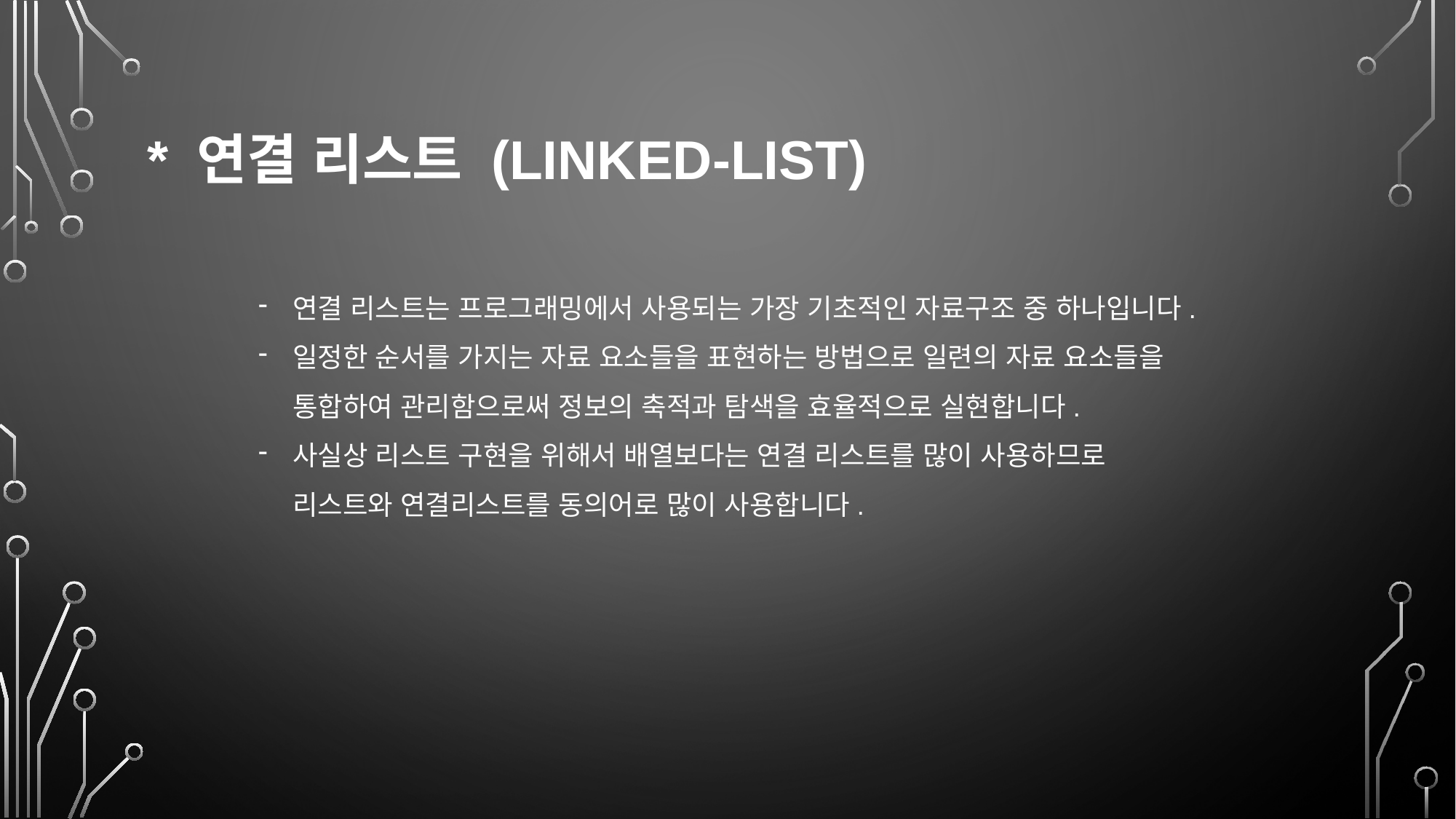

* 연결 리스트 (linked-list)
연결 리스트는 프로그래밍에서 사용되는 가장 기초적인 자료구조 중 하나입니다.
일정한 순서를 가지는 자료 요소들을 표현하는 방법으로 일련의 자료 요소들을
통합하여 관리함으로써 정보의 축적과 탐색을 효율적으로 실현합니다.
사실상 리스트 구현을 위해서 배열보다는 연결 리스트를 많이 사용하므로
리스트와 연결리스트를 동의어로 많이 사용합니다.